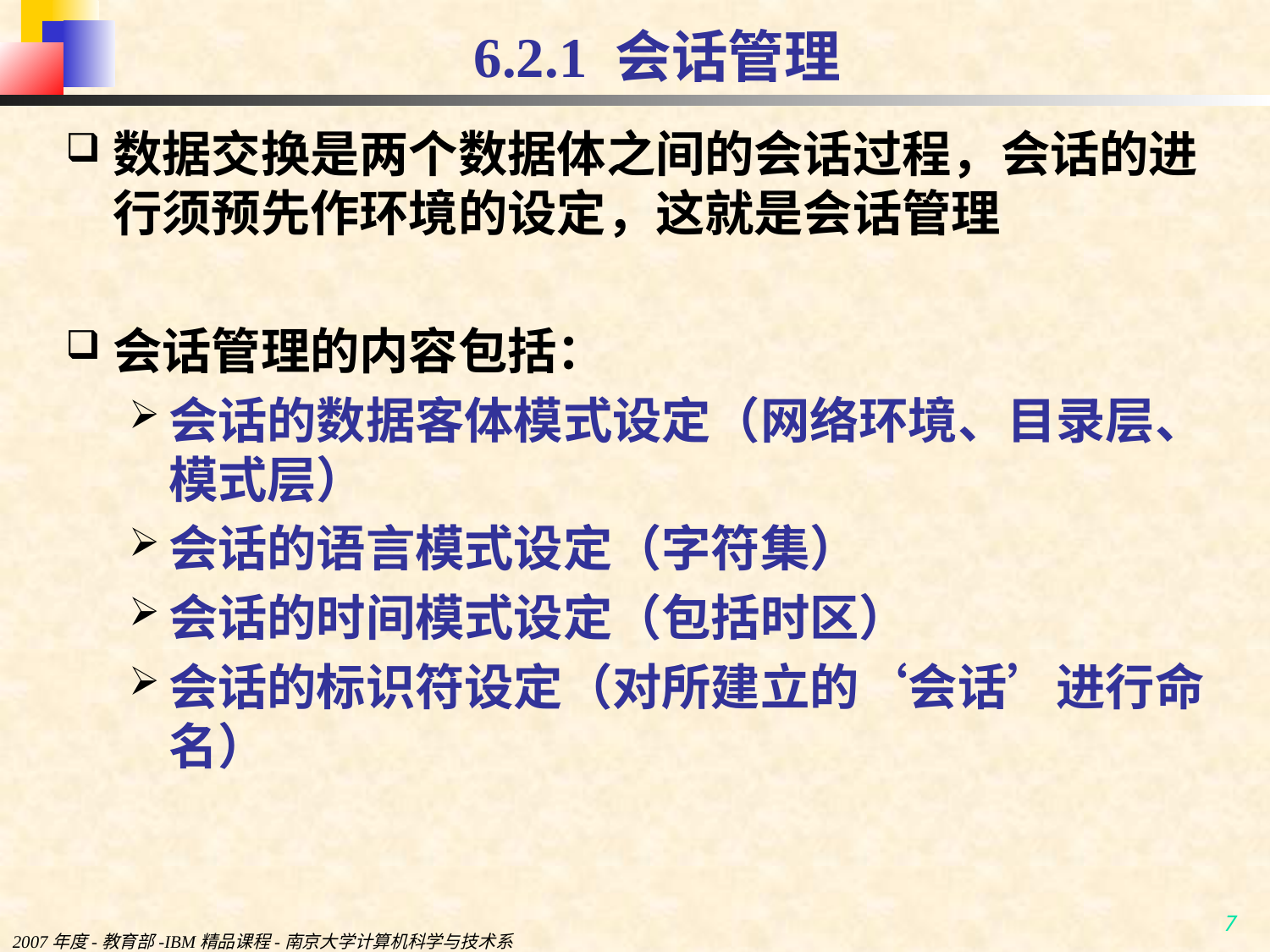

# 6.2.1 会话管理
数据交换是两个数据体之间的会话过程，会话的进行须预先作环境的设定，这就是会话管理

会话管理的内容包括：
会话的数据客体模式设定（网络环境、目录层、模式层）
会话的语言模式设定（字符集）
会话的时间模式设定（包括时区）
会话的标识符设定（对所建立的‘会话’进行命名）
7
2007年度-教育部-IBM精品课程-南京大学计算机科学与技术系